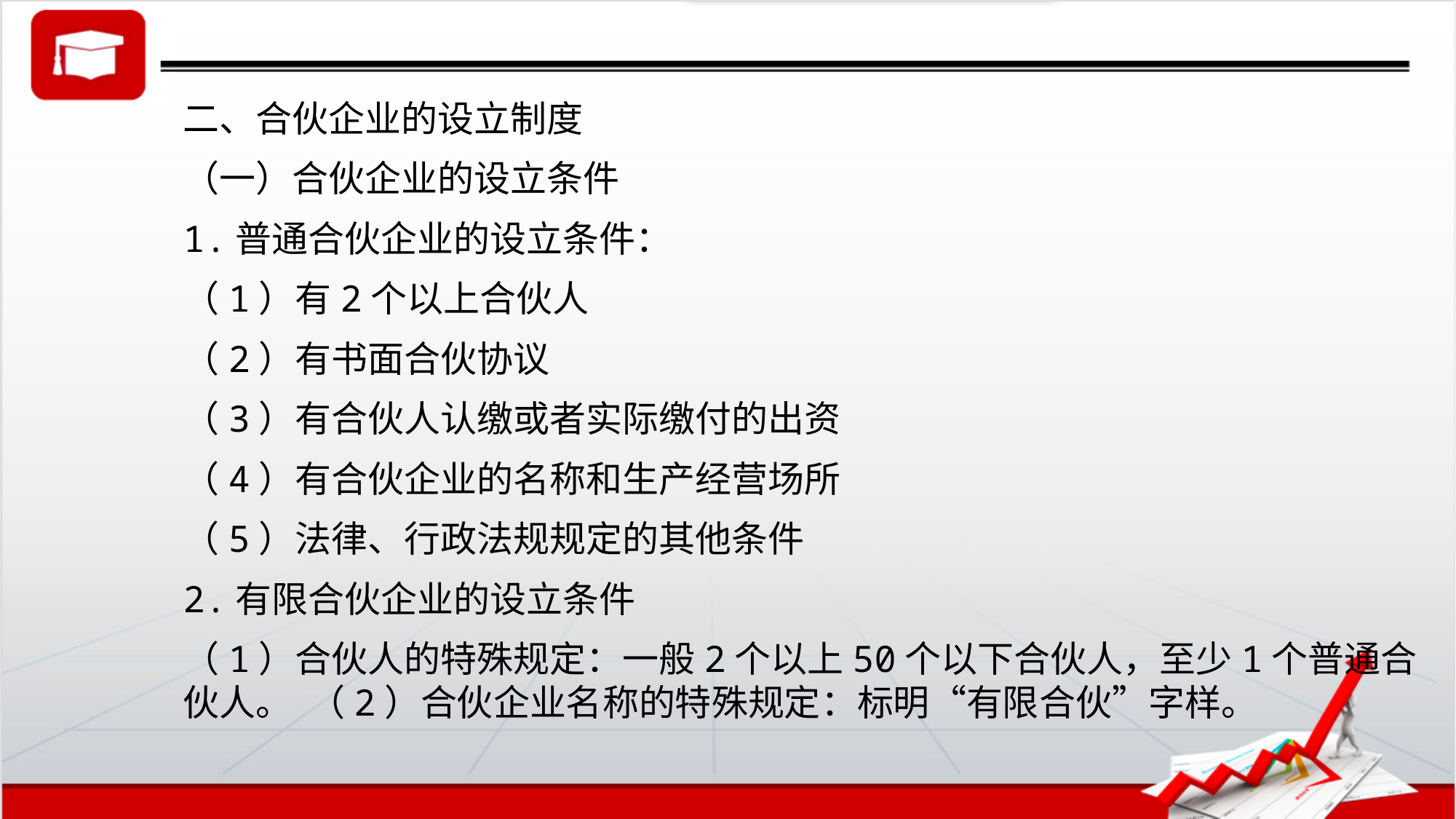

二、合伙企业的设立制度
（一）合伙企业的设立条件
1.普通合伙企业的设立条件：
（1）有2个以上合伙人
（2）有书面合伙协议
（3）有合伙人认缴或者实际缴付的出资
（4）有合伙企业的名称和生产经营场所
（5）法律、行政法规规定的其他条件
2.有限合伙企业的设立条件
（1）合伙人的特殊规定：一般2个以上50个以下合伙人，至少1个普通合伙人。  （2）合伙企业名称的特殊规定：标明“有限合伙”字样。